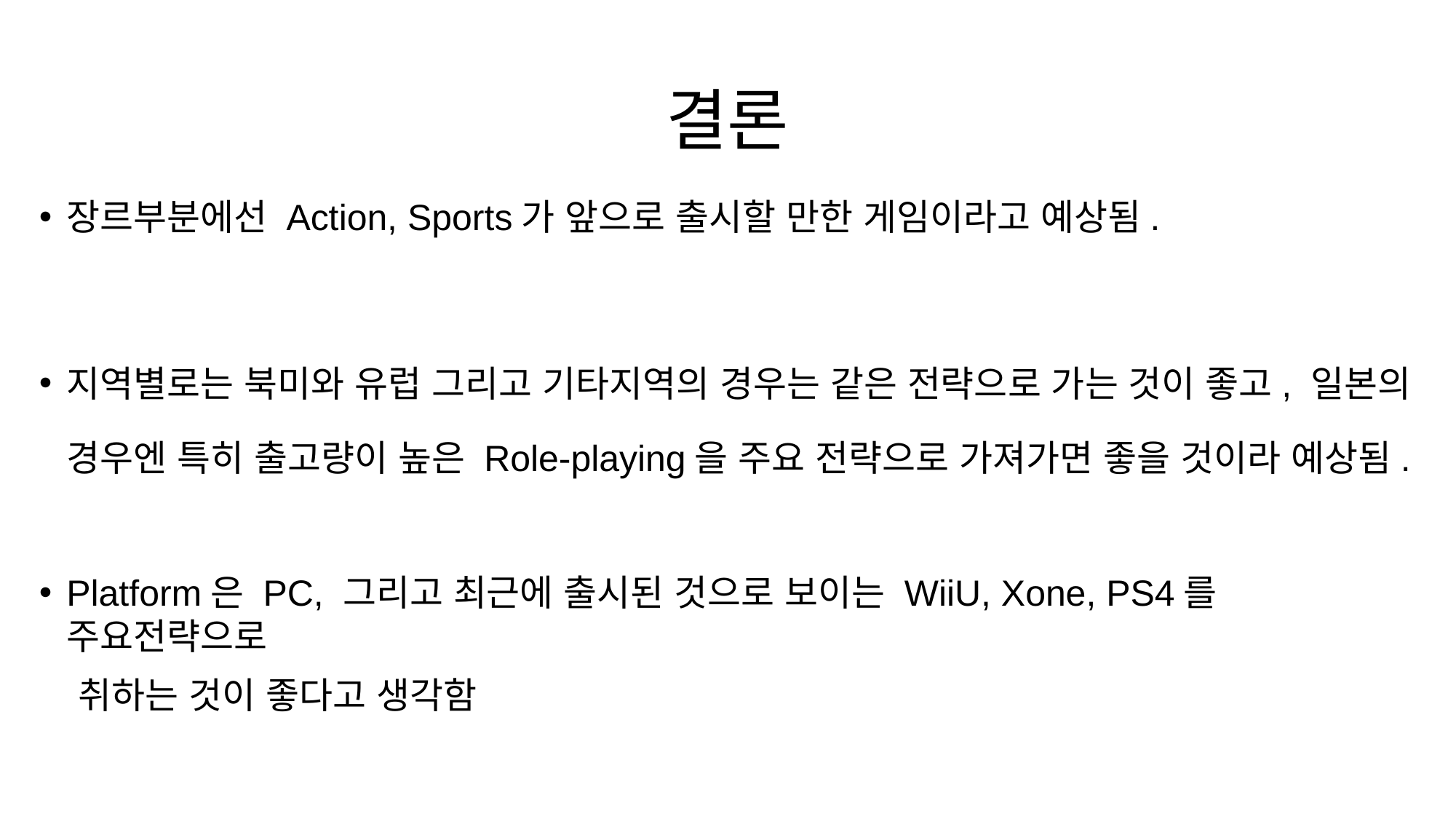

# 결론
장르부분에선 Action, Sports가 앞으로 출시할 만한 게임이라고 예상됨.

지역별로는 북미와 유럽 그리고 기타지역의 경우는 같은 전략으로 가는 것이 좋고, 일본의 경우엔 특히 출고량이 높은 Role-playing을 주요 전략으로 가져가면 좋을 것이라 예상됨.

Platform은 PC, 그리고 최근에 출시된 것으로 보이는 WiiU, Xone, PS4를 주요전략으로
   취하는 것이 좋다고 생각함